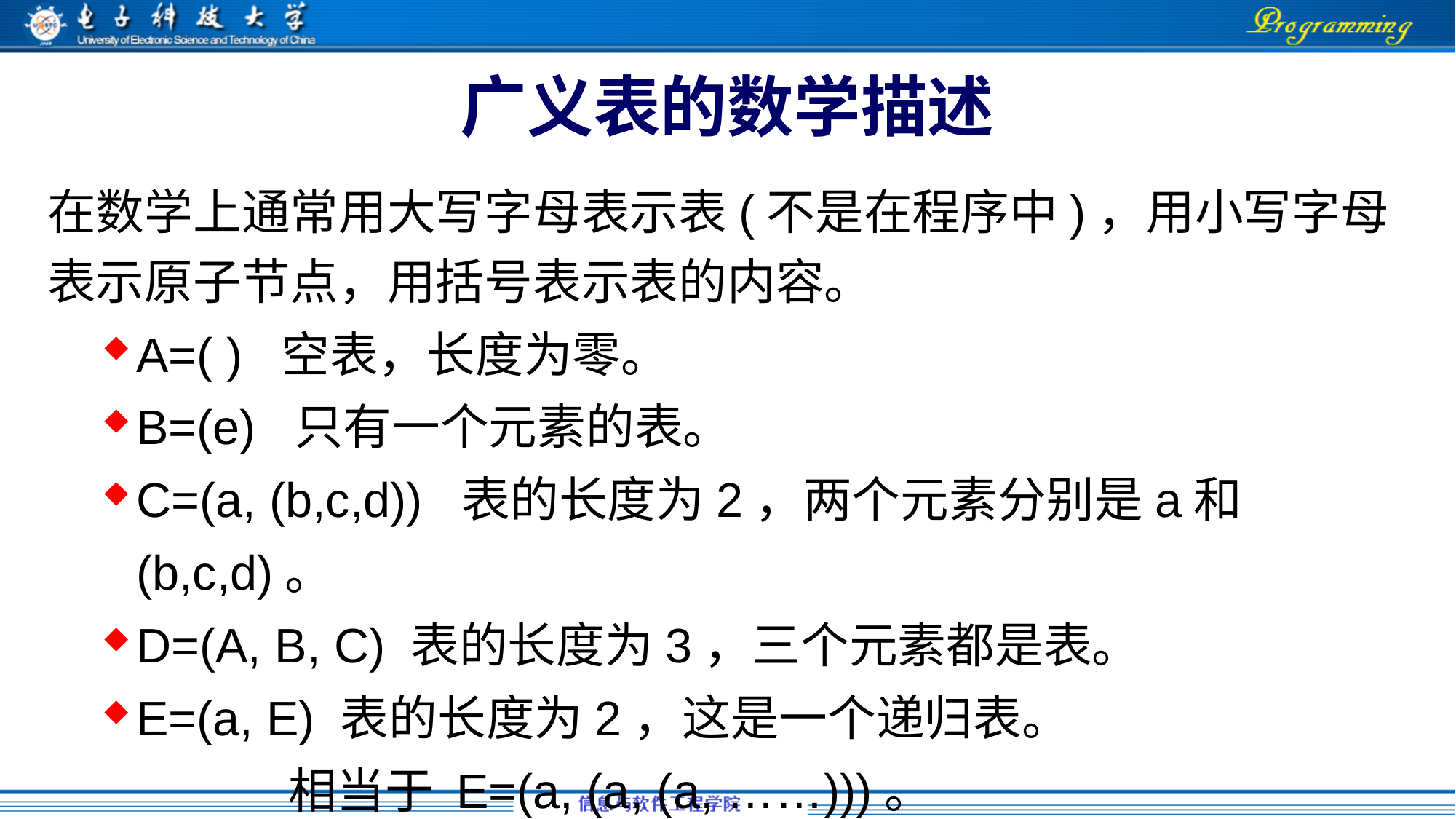

# 广义表的数学描述
在数学上通常用大写字母表示表(不是在程序中)，用小写字母表示原子节点，用括号表示表的内容。
A=( )  空表，长度为零。
B=(e)  只有一个元素的表。
C=(a, (b,c,d))  表的长度为2，两个元素分别是a和(b,c,d)。
D=(A, B, C) 表的长度为3，三个元素都是表。
E=(a, E) 表的长度为2，这是一个递归表。
                相当于 E=(a, (a, (a, ……)))。